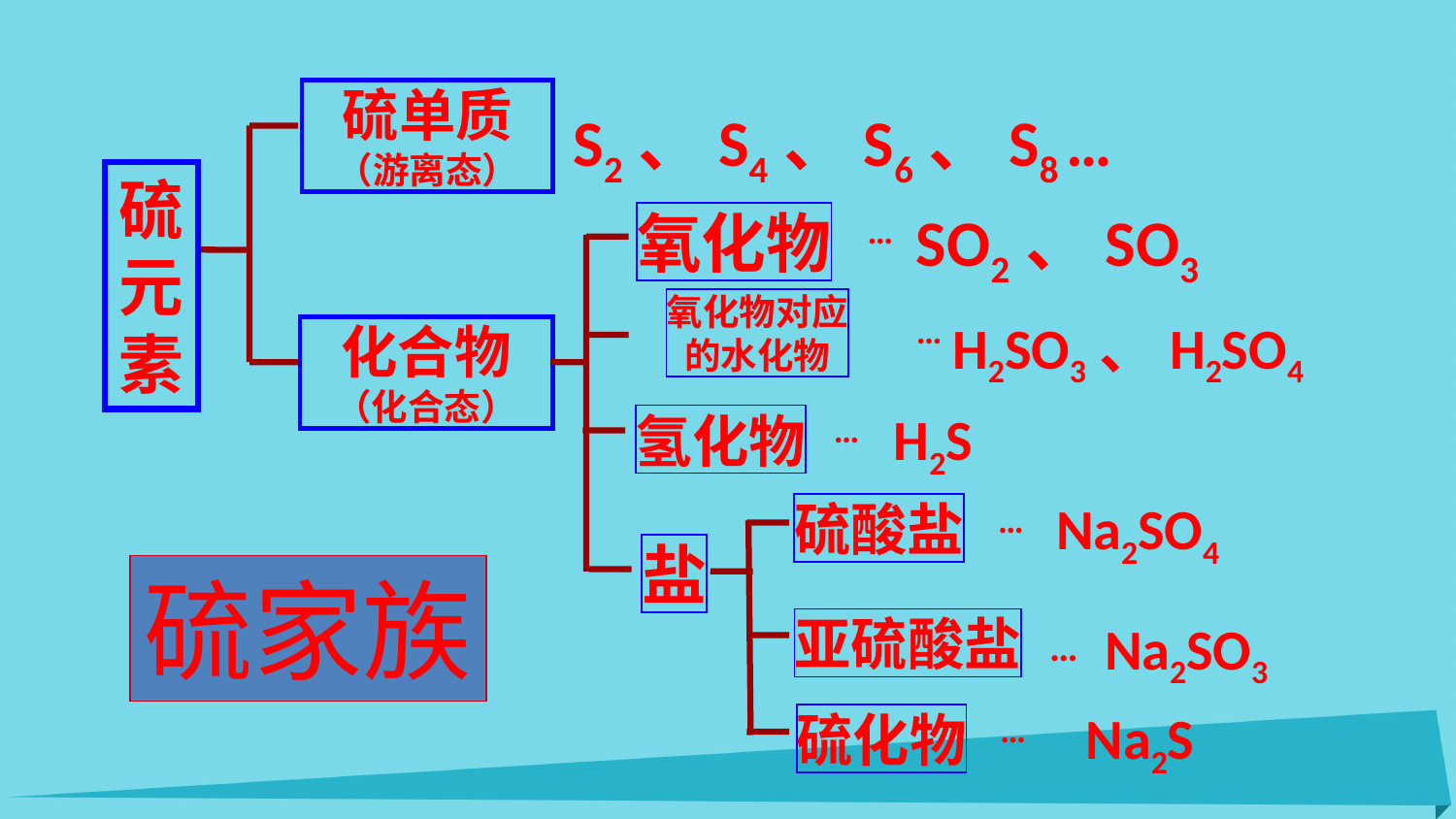

硫单质
（游离态）
S2、S4、S6、S8 …

硫
元
素
SO2、SO3
氧化物
…

氧化物对应
的水化物
…
H2SO3、H2SO4
化合物
（化合态）
H2S
氢化物
…
Na2SO4
硫酸盐
…

盐
硫家族
亚硫酸盐
Na2SO3
…
Na2S
硫化物
…